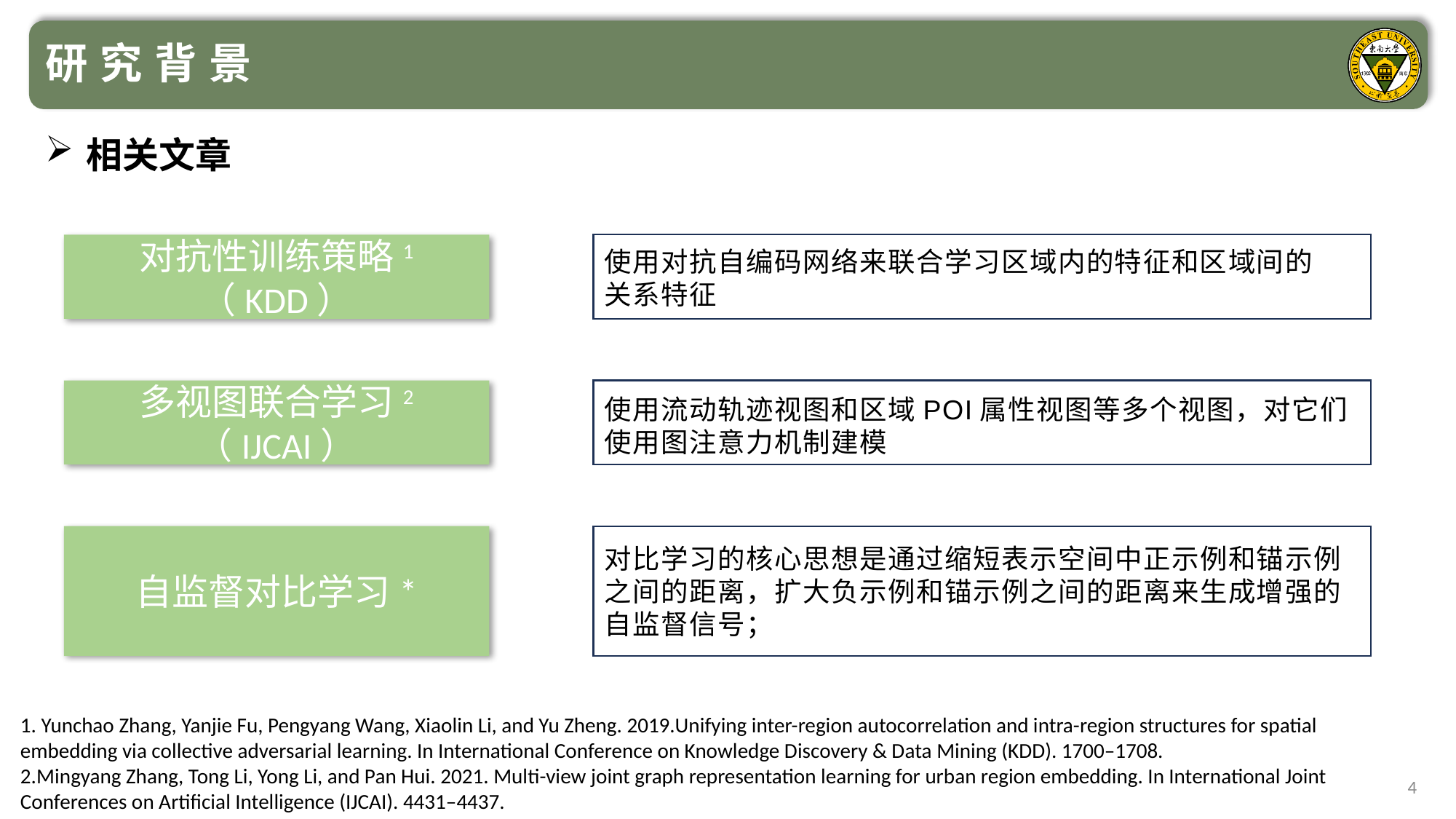

研究背景
相关文章
对抗性训练策略1 （KDD）

使用对抗自编码网络来联合学习区域内的特征和区域间的关系特征

多视图联合学习2 （IJCAI）

使用流动轨迹视图和区域POI属性视图等多个视图，对它们使用图注意力机制建模

自监督对比学习*

对比学习的核心思想是通过缩短表示空间中正示例和锚示例之间的距离，扩大负示例和锚示例之间的距离来生成增强的自监督信号；
1. Yunchao Zhang, Yanjie Fu, Pengyang Wang, Xiaolin Li, and Yu Zheng. 2019.Unifying inter-region autocorrelation and intra-region structures for spatial
embedding via collective adversarial learning. In International Conference on Knowledge Discovery & Data Mining (KDD). 1700–1708.
2.Mingyang Zhang, Tong Li, Yong Li, and Pan Hui. 2021. Multi-view joint graph representation learning for urban region embedding. In International Joint Conferences on Artificial Intelligence (IJCAI). 4431–4437.
4